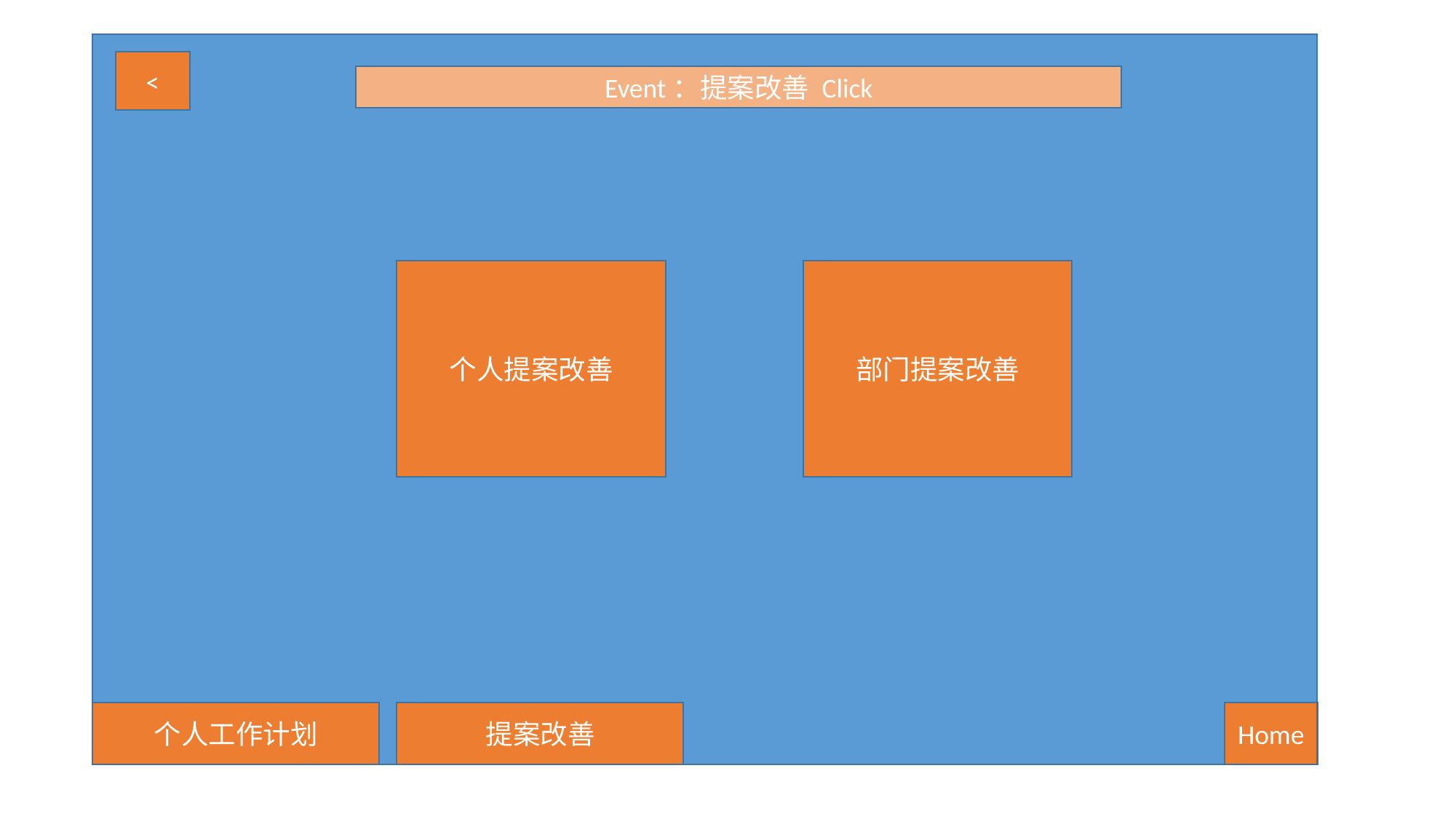

<
Event：提案改善 Click
个人提案改善
部门提案改善
个人工作计划
提案改善
Home